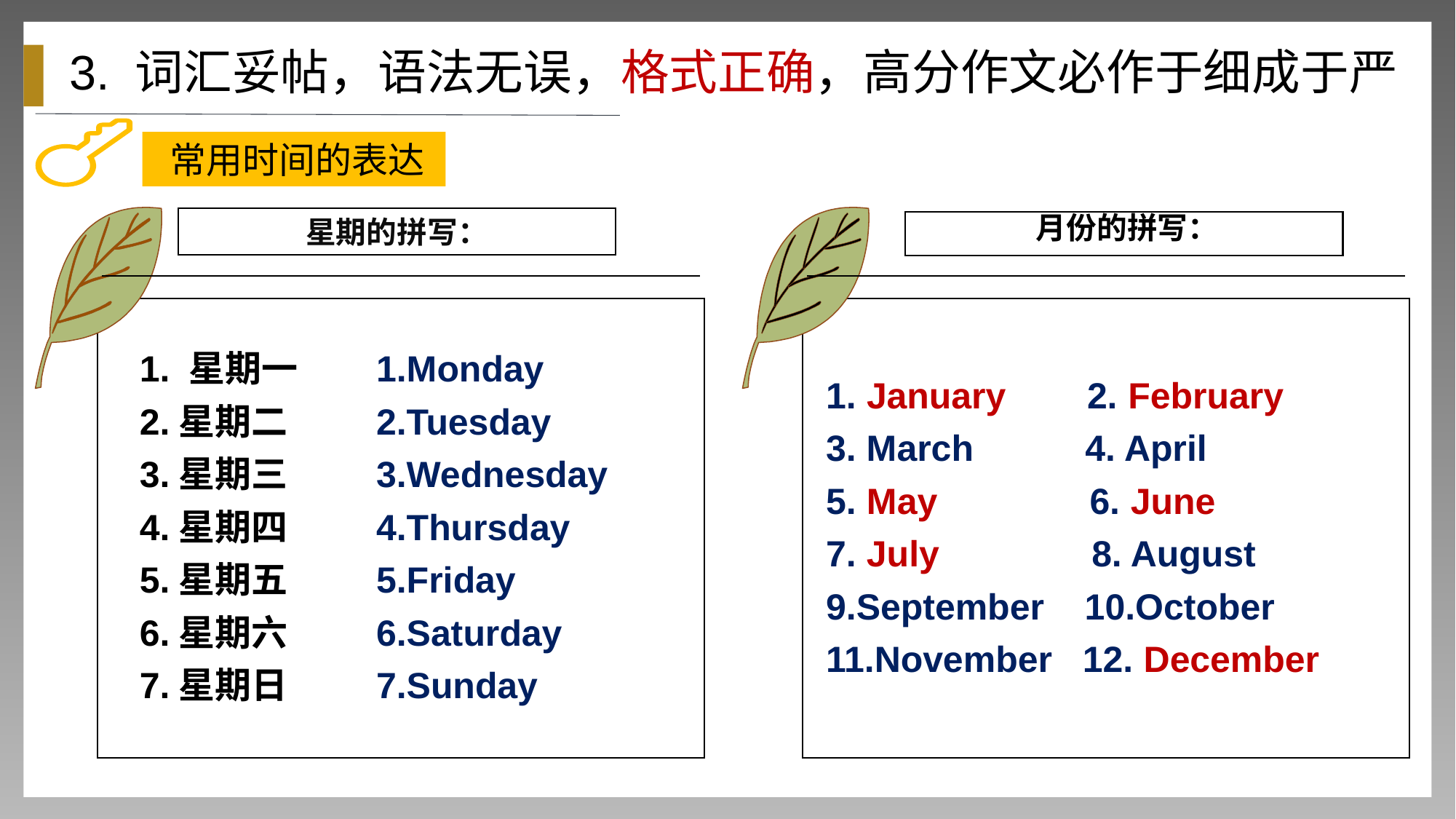

3. 词汇妥帖，语法无误，格式正确，高分作文必作于细成于严

 常用时间的表达
月份的拼写：

星期的拼写：

1. 星期一
2.星期二
3.星期三
4.星期四
5.星期五
6.星期六
7.星期日
1.Monday
2.Tuesday
3.Wednesday
4.Thursday
5.Friday
6.Saturday
7.Sunday
1. January        2. February
3. March           4. April
5. May               6. June
7. July               8. August
9.September    10.October
11.November   12. December